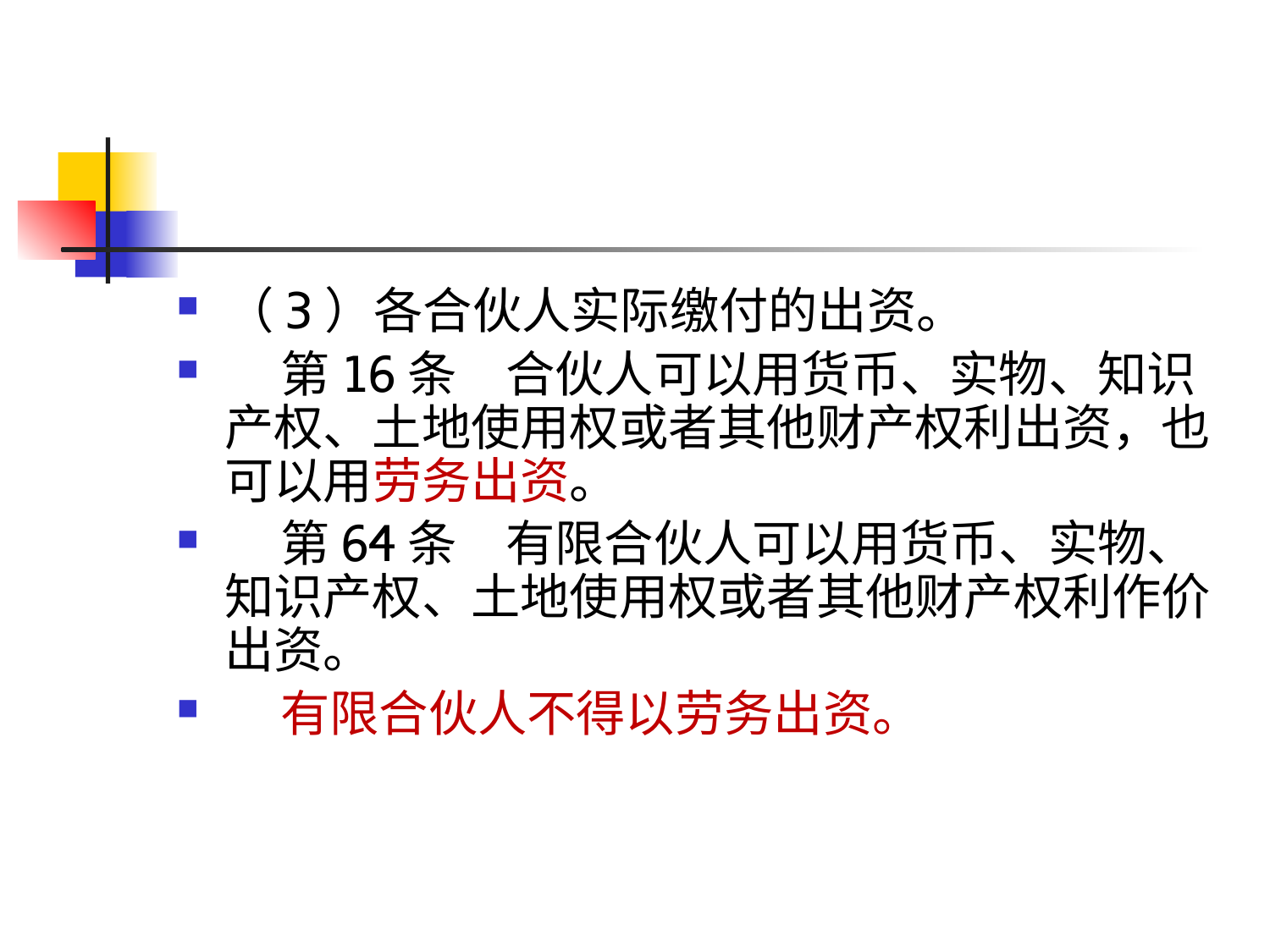

#
（3）各合伙人实际缴付的出资。
    第16条　合伙人可以用货币、实物、知识产权、土地使用权或者其他财产权利出资，也可以用劳务出资。
    第64条　有限合伙人可以用货币、实物、知识产权、土地使用权或者其他财产权利作价出资。
    有限合伙人不得以劳务出资。